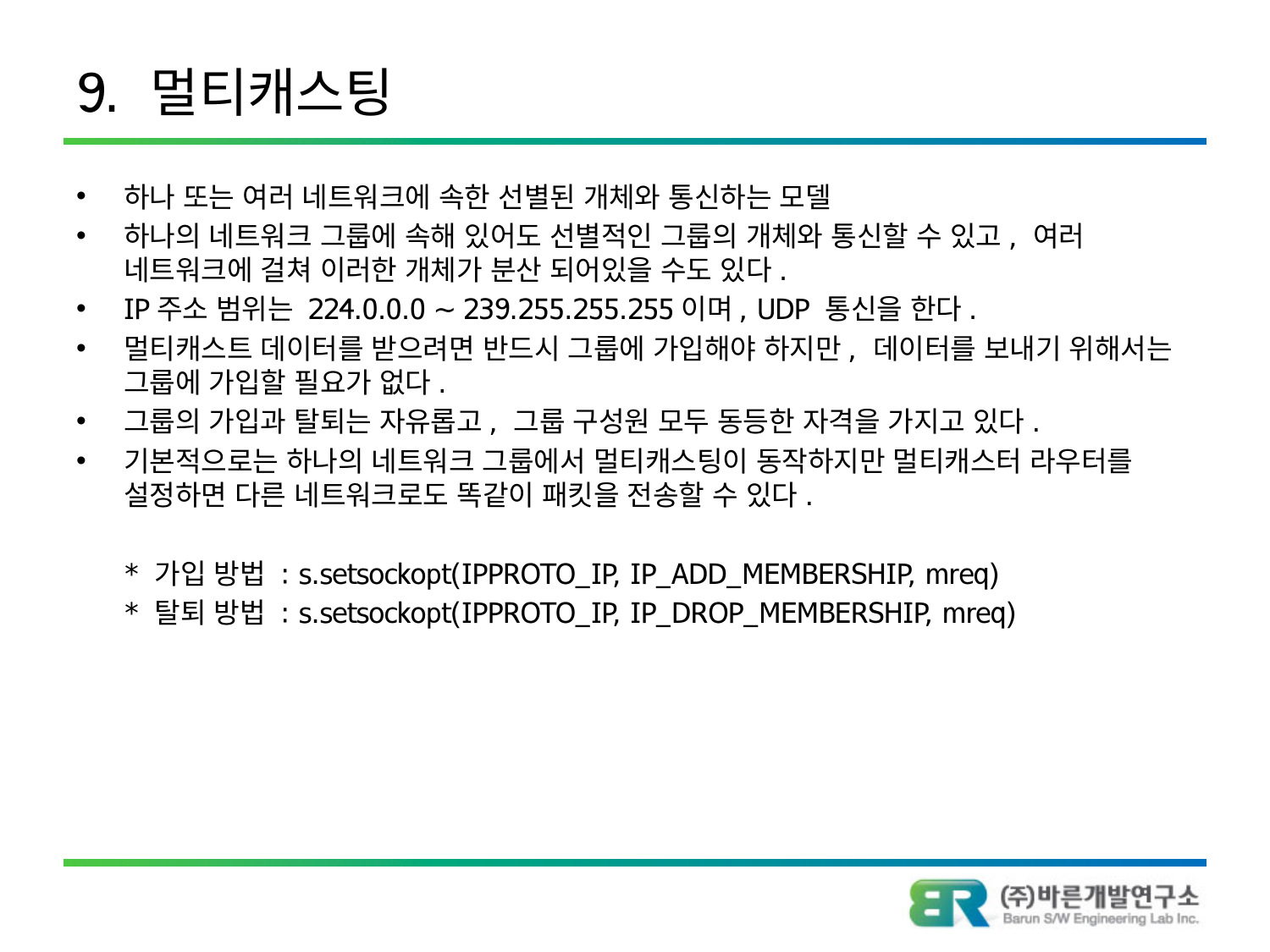

# 9. 멀티캐스팅
하나 또는 여러 네트워크에 속한 선별된 개체와 통신하는 모델
하나의 네트워크 그룹에 속해 있어도 선별적인 그룹의 개체와 통신할 수 있고, 여러 네트워크에 걸쳐 이러한 개체가 분산 되어있을 수도 있다.
IP주소 범위는 224.0.0.0 ~ 239.255.255.255이며, UDP 통신을 한다.
멀티캐스트 데이터를 받으려면 반드시 그룹에 가입해야 하지만, 데이터를 보내기 위해서는 그룹에 가입할 필요가 없다.
그룹의 가입과 탈퇴는 자유롭고, 그룹 구성원 모두 동등한 자격을 가지고 있다.
기본적으로는 하나의 네트워크 그룹에서 멀티캐스팅이 동작하지만 멀티캐스터 라우터를 설정하면 다른 네트워크로도 똑같이 패킷을 전송할 수 있다.

	* 가입 방법 : s.setsockopt(IPPROTO_IP, IP_ADD_MEMBERSHIP, mreq)
	* 탈퇴 방법 : s.setsockopt(IPPROTO_IP, IP_DROP_MEMBERSHIP, mreq)